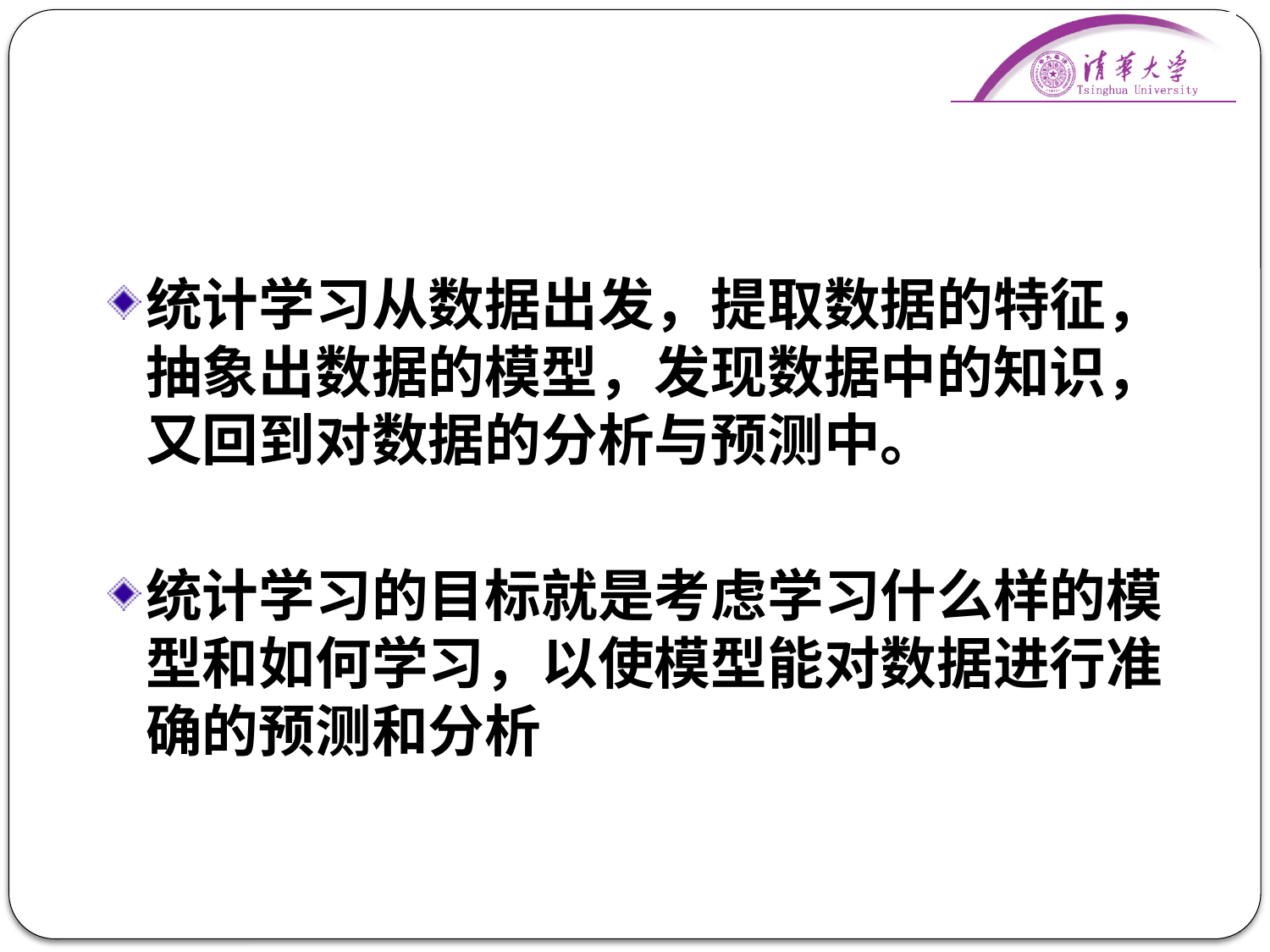

#
统计学习从数据出发，提取数据的特征，抽象出数据的模型，发现数据中的知识，又回到对数据的分析与预测中。

统计学习的目标就是考虑学习什么样的模型和如何学习，以使模型能对数据进行准确的预测和分析
2